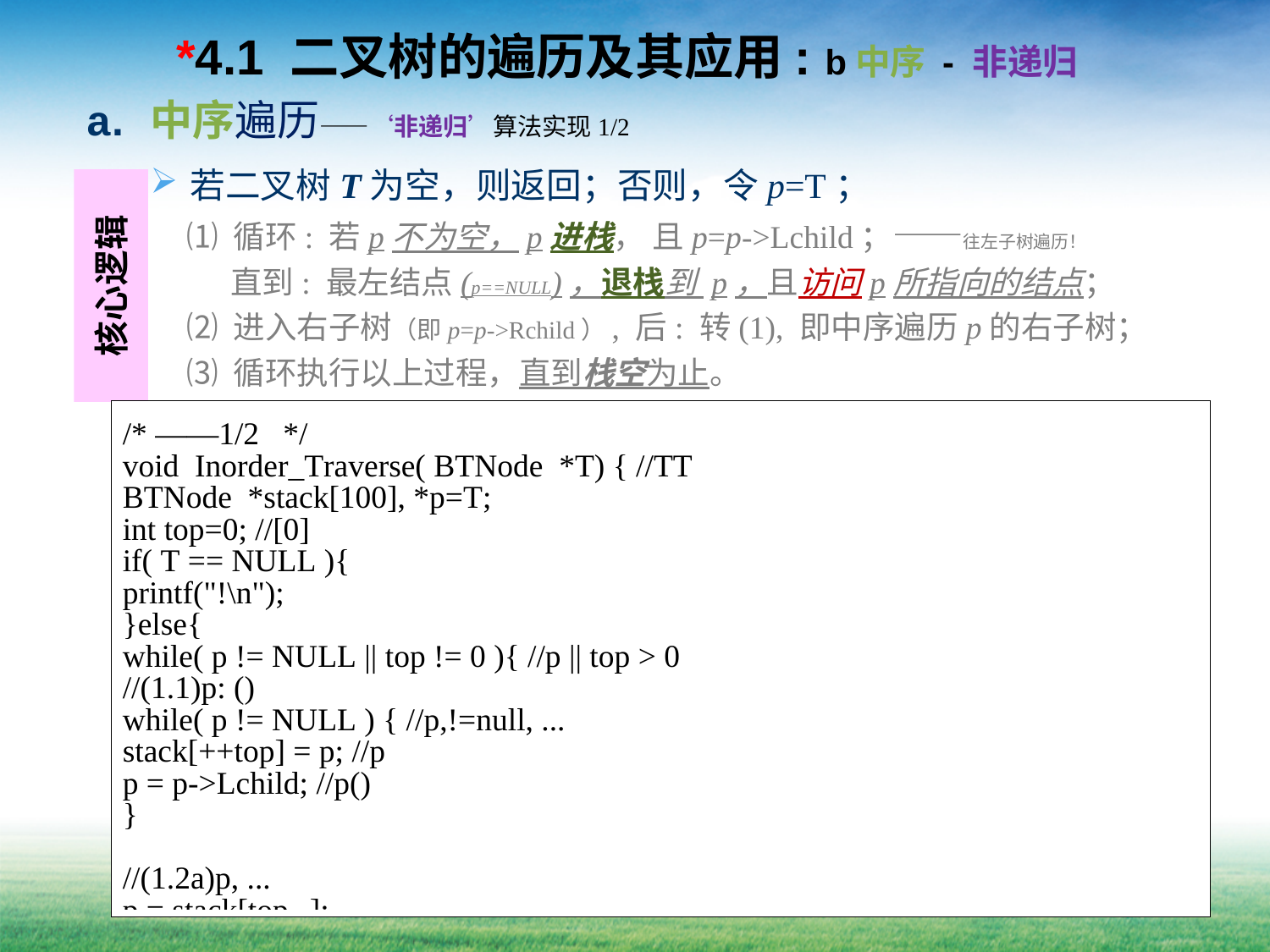

# *4.1 二叉树的遍历及其应用: b中序 - 非递归
中序遍历——‘非递归’算法实现1/2
若二叉树T为空，则返回；否则，令p=T；
⑴ 循环: 若p不为空，p进栈， 且p=p->Lchild；——往左子树遍历！
     直到: 最左结点(p==NULL)，退栈到 p，且访问p所指向的结点；
⑵ 进入右子树（即p=p->Rchild）, 后: 转(1), 即中序遍历p的右子树；
⑶ 循环执行以上过程，直到栈空为止。
核心逻辑